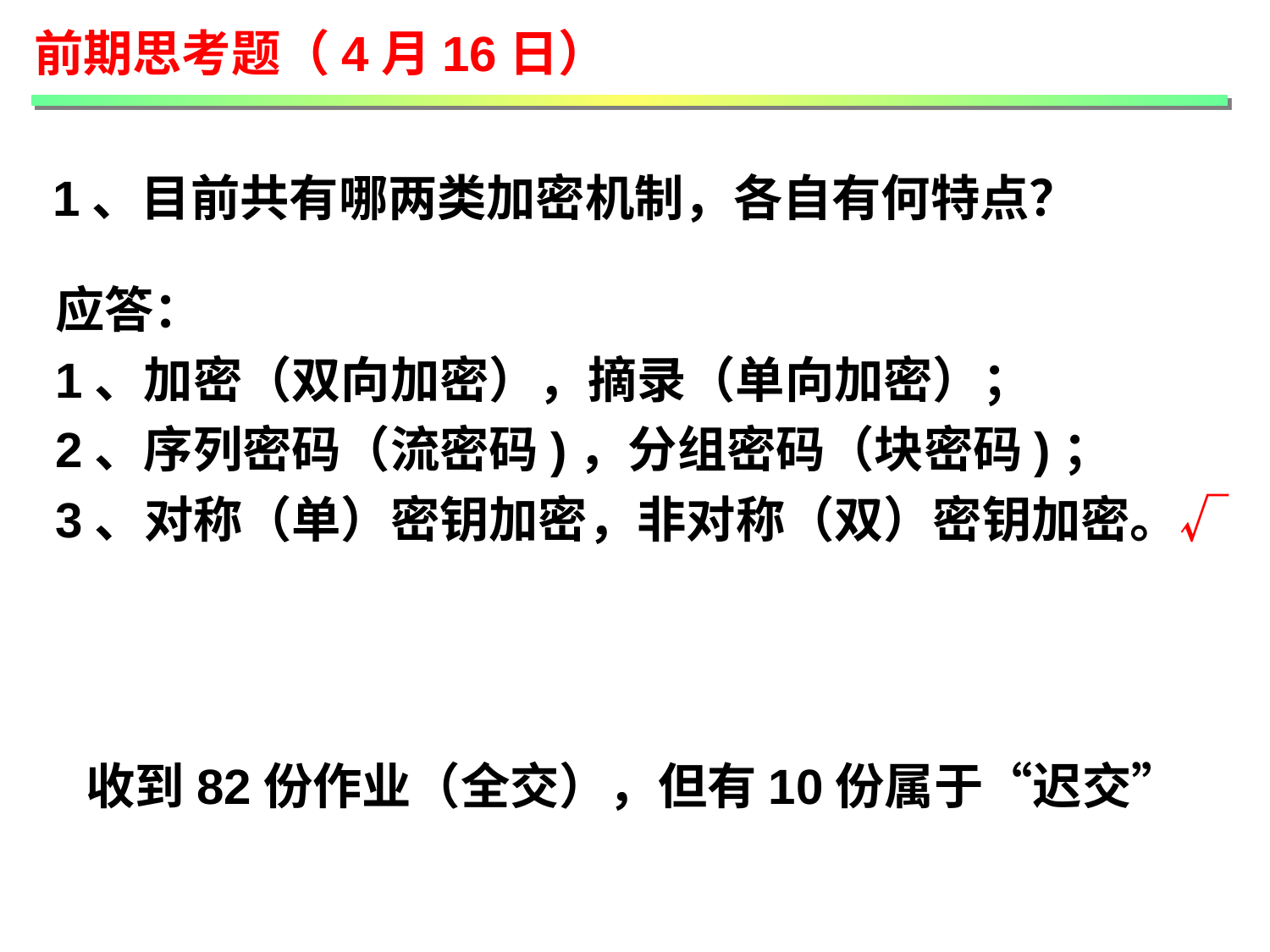

前期思考题（4月16日）

1、目前共有哪两类加密机制，各自有何特点？
应答：
1、加密（双向加密），摘录（单向加密）；
2、序列密码（流密码)，分组密码（块密码)；
3、对称（单）密钥加密，非对称（双）密钥加密。√
收到82份作业（全交），但有10份属于“迟交”